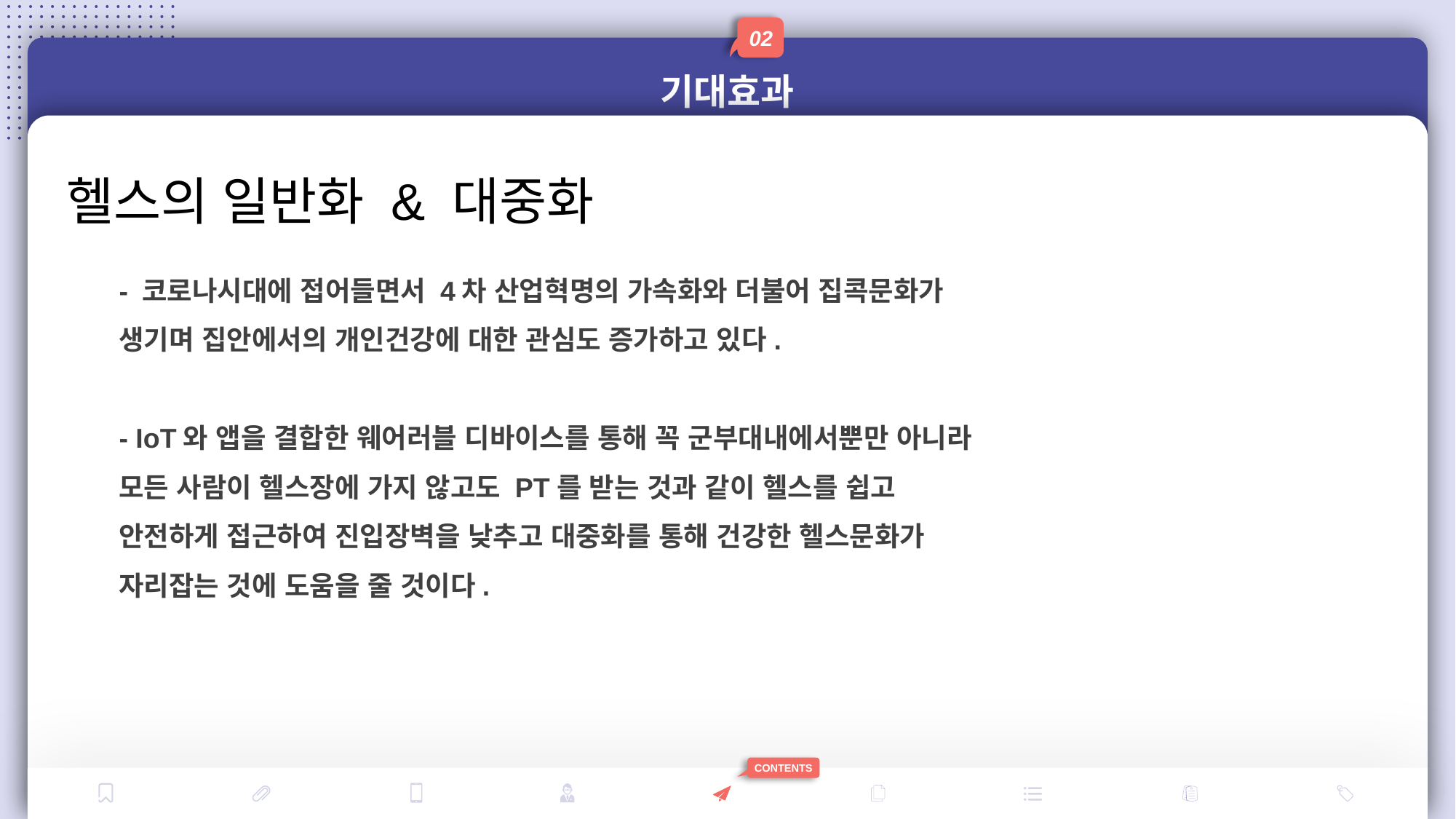

02
기대효과

헬스의 일반화 & 대중화
- 코로나시대에 접어들면서 4차 산업혁명의 가속화와 더불어 집콕문화가 생기며 집안에서의 개인건강에 대한 관심도 증가하고 있다.

- IoT와 앱을 결합한 웨어러블 디바이스를 통해 꼭 군부대내에서뿐만 아니라 모든 사람이 헬스장에 가지 않고도 PT를 받는 것과 같이 헬스를 쉽고 안전하게 접근하여 진입장벽을 낮추고 대중화를 통해 건강한 헬스문화가 자리잡는 것에 도움을 줄 것이다.
CONTENTS